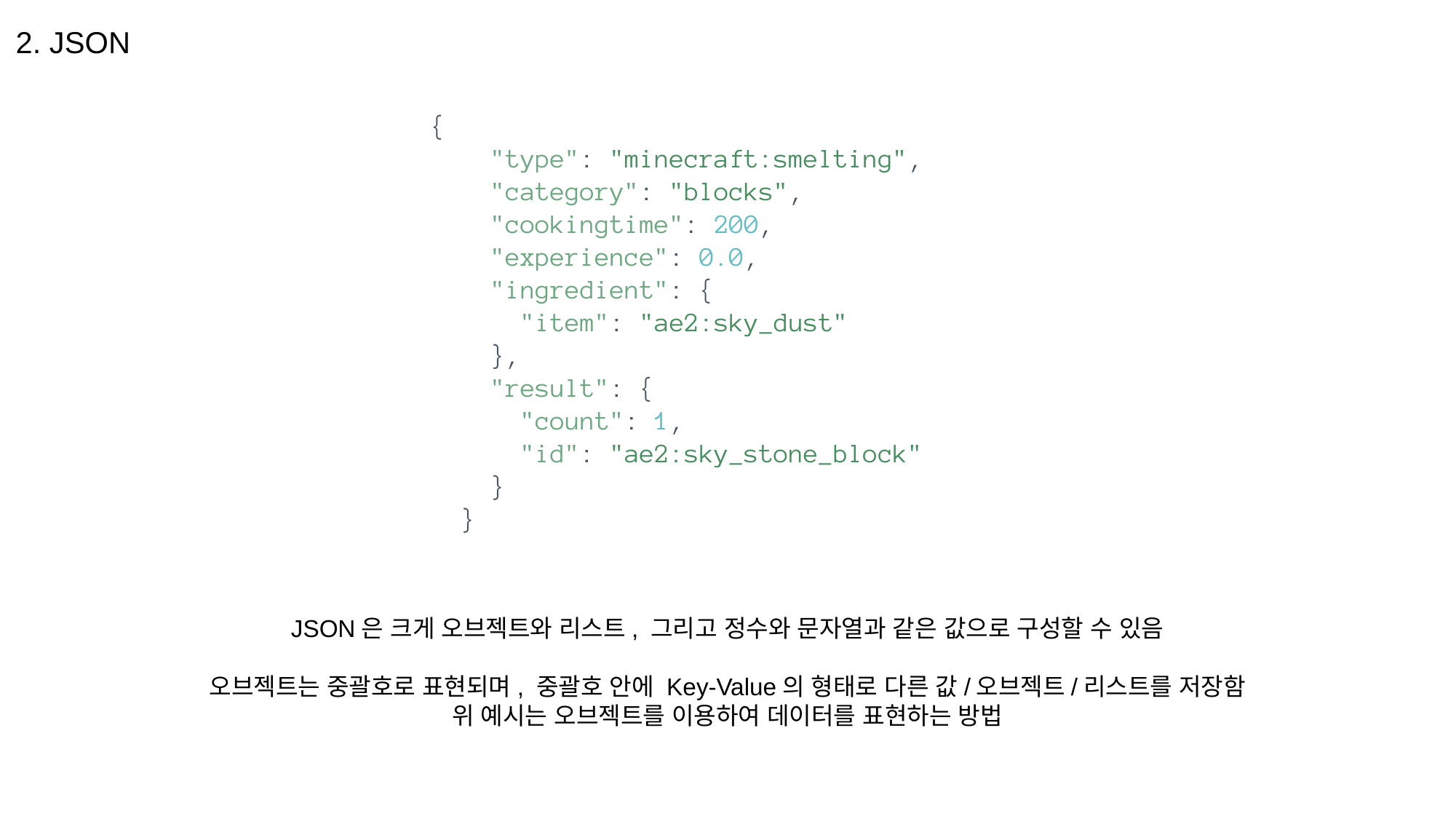

2. JSON
{
    "type": "minecraft:smelting",
    "category": "blocks",
    "cookingtime": 200,
    "experience": 0.0,
    "ingredient": {
      "item": "ae2:sky_dust"
    },
    "result": {
      "count": 1,
      "id": "ae2:sky_stone_block"
    }
  }
JSON은 크게 오브젝트와 리스트, 그리고 정수와 문자열과 같은 값으로 구성할 수 있음

오브젝트는 중괄호로 표현되며, 중괄호 안에 Key-Value의 형태로 다른 값/오브젝트/리스트를 저장함
위 예시는 오브젝트를 이용하여 데이터를 표현하는 방법